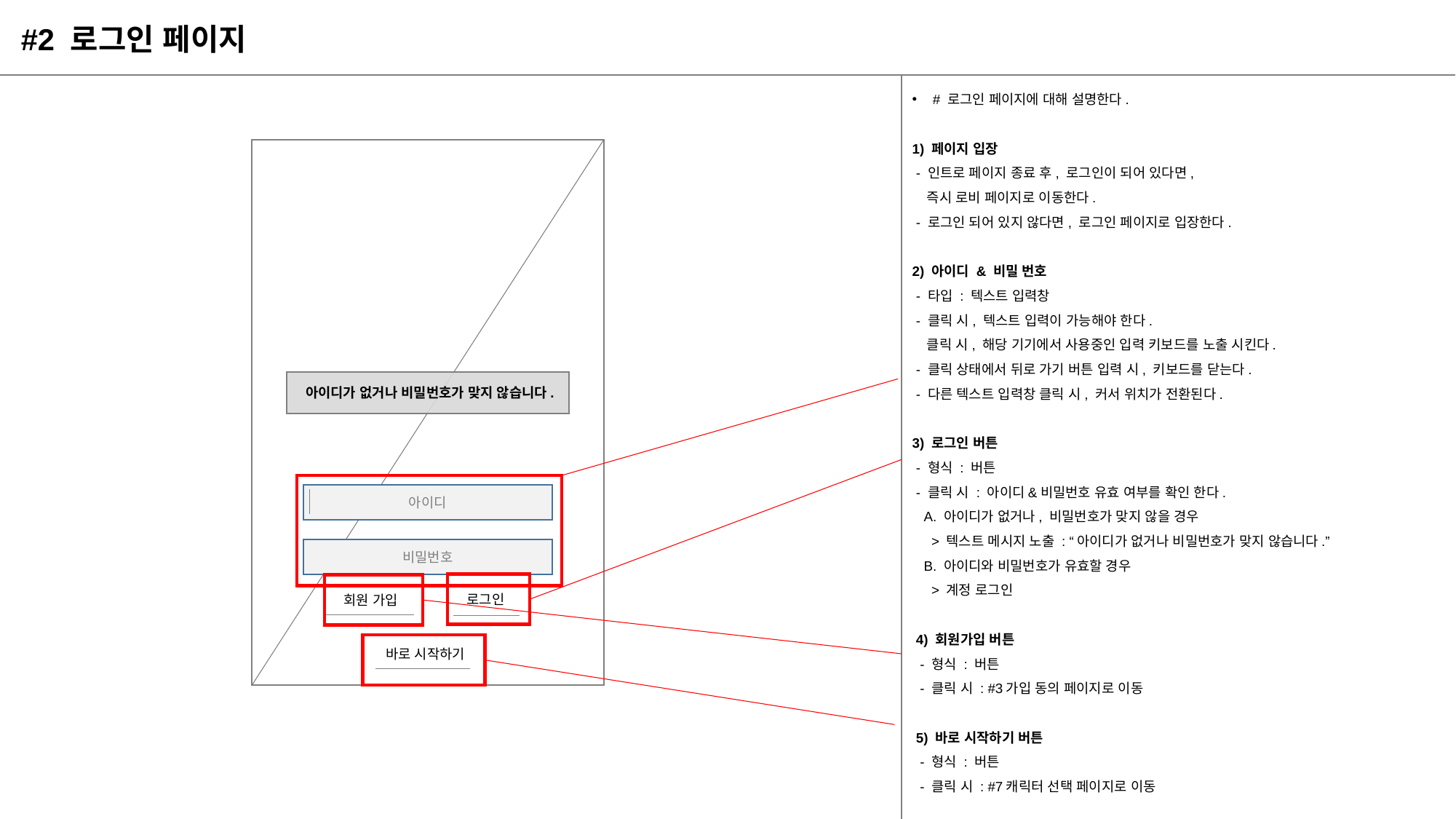

#2 로그인 페이지
# 로그인 페이지에 대해 설명한다.

1) 페이지 입장
 - 인트로 페이지 종료 후, 로그인이 되어 있다면,
   즉시 로비 페이지로 이동한다.
 - 로그인 되어 있지 않다면, 로그인 페이지로 입장한다.

2) 아이디 & 비밀 번호
 - 타입 : 텍스트 입력창
 - 클릭 시, 텍스트 입력이 가능해야 한다.
   클릭 시, 해당 기기에서 사용중인 입력 키보드를 노출 시킨다.
 - 클릭 상태에서 뒤로 가기 버튼 입력 시, 키보드를 닫는다.
 - 다른 텍스트 입력창 클릭 시, 커서 위치가 전환된다.

3) 로그인 버튼
 - 형식 : 버튼
 - 클릭 시 : 아이디&비밀번호 유효 여부를 확인 한다.
   A. 아이디가 없거나, 비밀번호가 맞지 않을 경우
     > 텍스트 메시지 노출 : “아이디가 없거나 비밀번호가 맞지 않습니다.”
   B. 아이디와 비밀번호가 유효할 경우
     > 계정 로그인

 4) 회원가입 버튼
  - 형식 : 버튼
  - 클릭 시 : #3가입 동의 페이지로 이동

 5) 바로 시작하기 버튼
  - 형식 : 버튼
  - 클릭 시 : #7캐릭터 선택 페이지로 이동

아이디가 없거나 비밀번호가 맞지 않습니다.

아이디

비밀번호

로그인
회원 가입

바로 시작하기